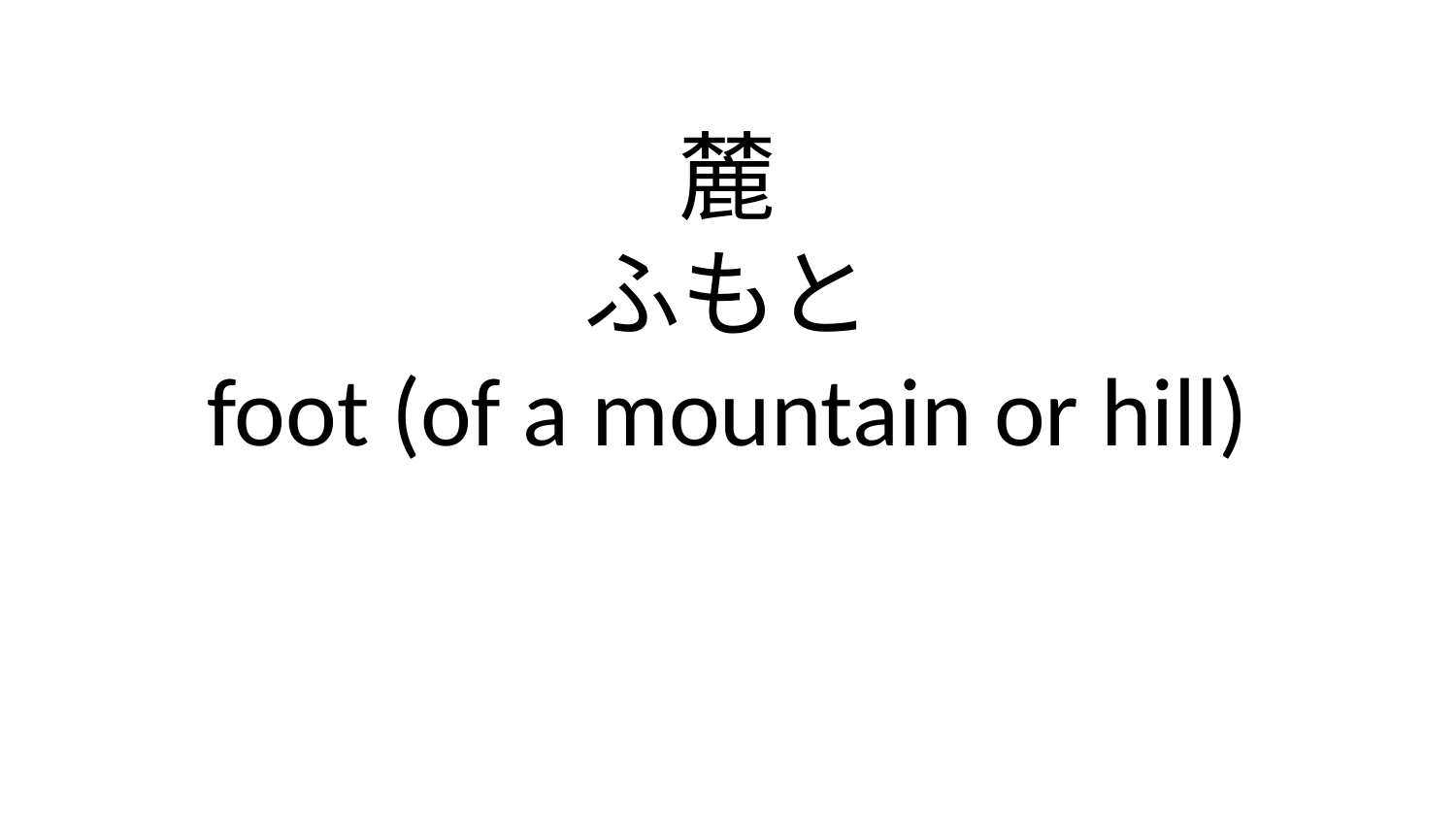

麓
ふもと
foot (of a mountain or hill)